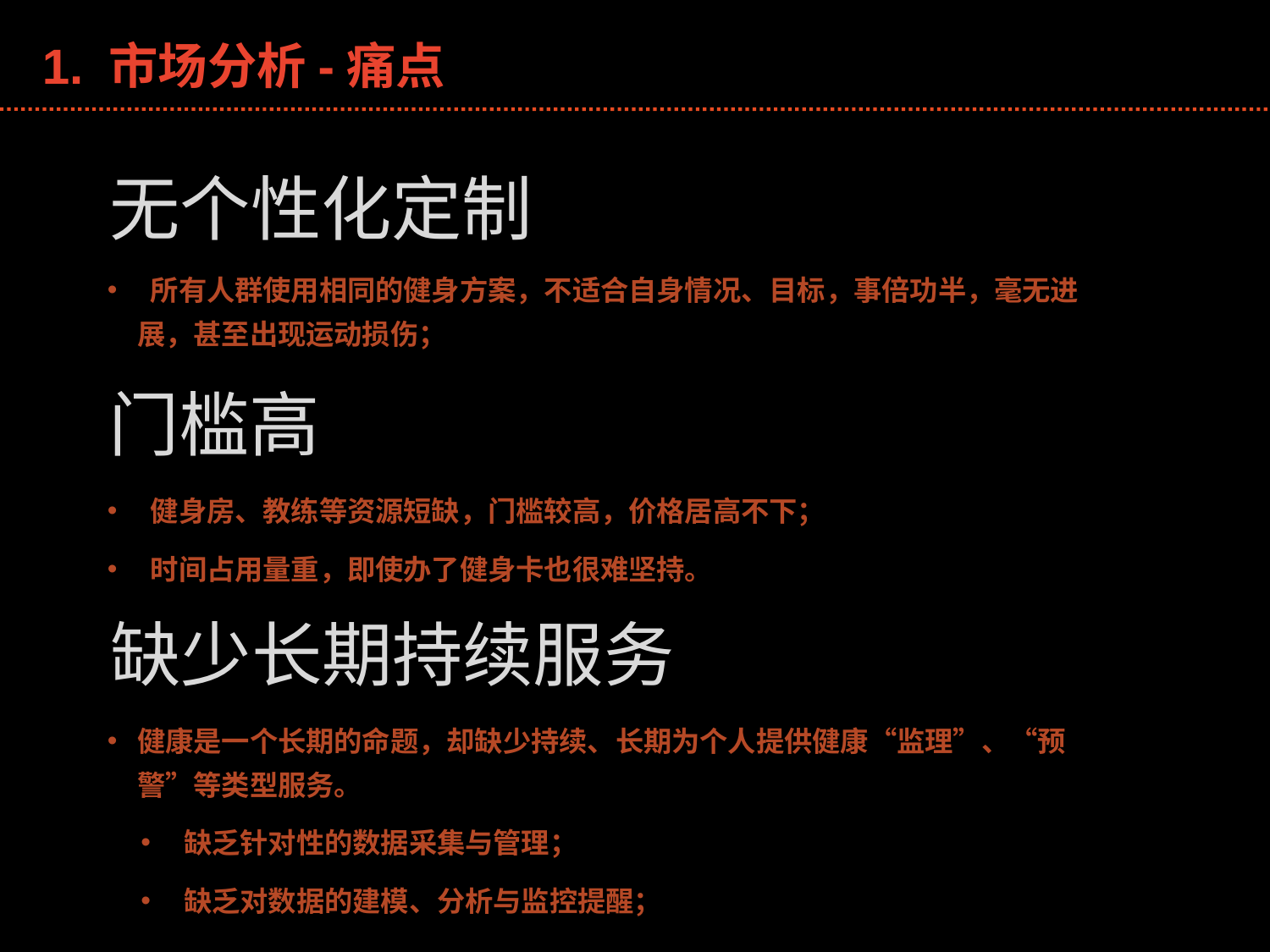

1. 市场分析-痛点
无个性化定制
 所有人群使用相同的健身方案，不适合自身情况、目标，事倍功半，毫无进展，甚至出现运动损伤；
门槛高
 健身房、教练等资源短缺，门槛较高，价格居高不下；
 时间占用量重，即使办了健身卡也很难坚持。
缺少长期持续服务
健康是一个长期的命题，却缺少持续、长期为个人提供健康“监理”、“预警”等类型服务。
 缺乏针对性的数据采集与管理；
 缺乏对数据的建模、分析与监控提醒；